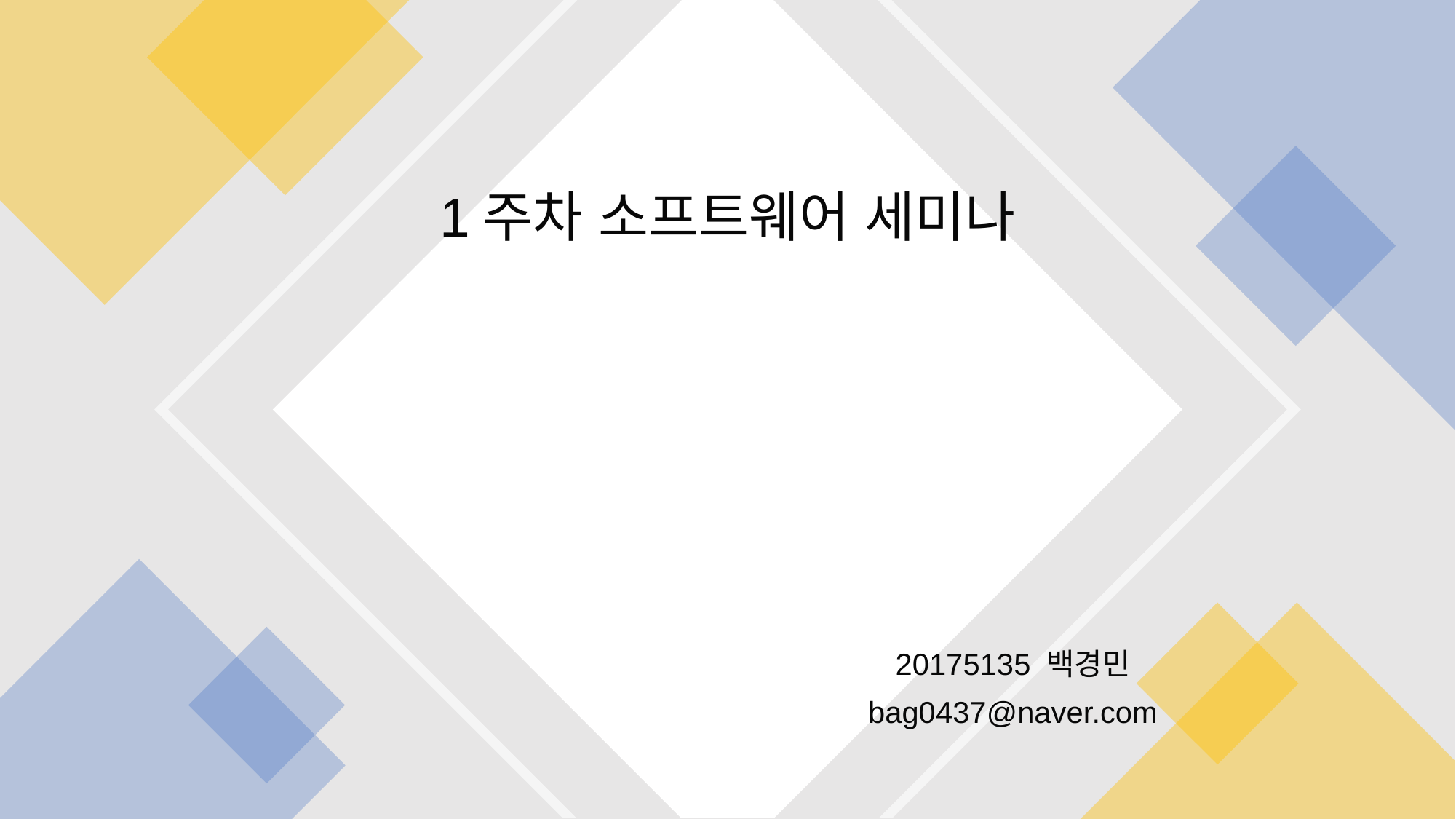

# 1주차 소프트웨어 세미나

20175135 백경민
bag0437@naver.com